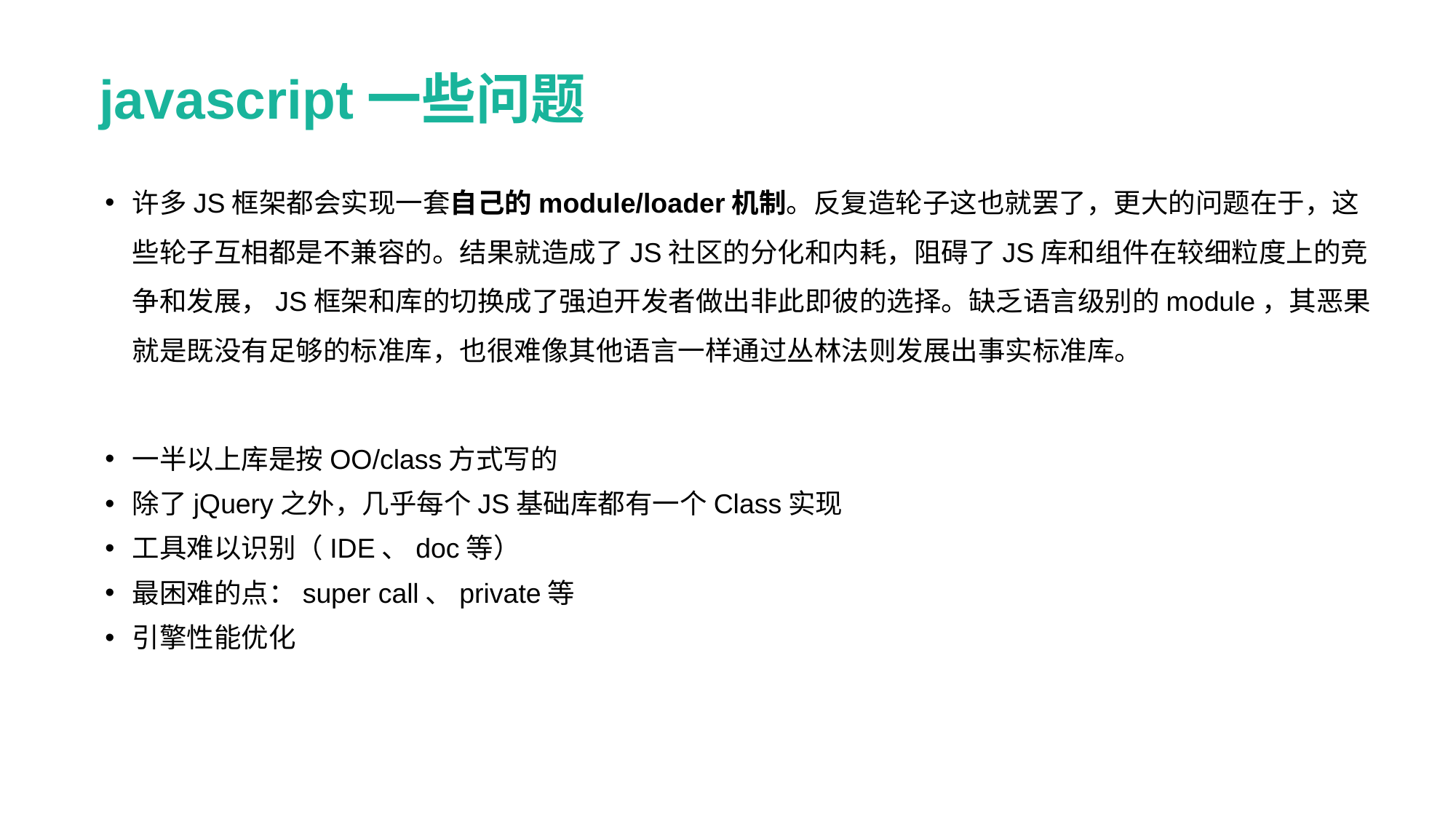

javascript一些问题
许多JS框架都会实现一套自己的module/loader机制。反复造轮子这也就罢了，更大的问题在于，这些轮子互相都是不兼容的。结果就造成了JS社区的分化和内耗，阻碍了JS库和组件在较细粒度上的竞争和发展，JS框架和库的切换成了强迫开发者做出非此即彼的选择。缺乏语言级别的module，其恶果就是既没有足够的标准库，也很难像其他语言一样通过丛林法则发展出事实标准库。

一半以上库是按OO/class方式写的
除了jQuery之外，几乎每个JS基础库都有一个Class实现
工具难以识别（IDE、doc等）
最困难的点：super call、private等
引擎性能优化